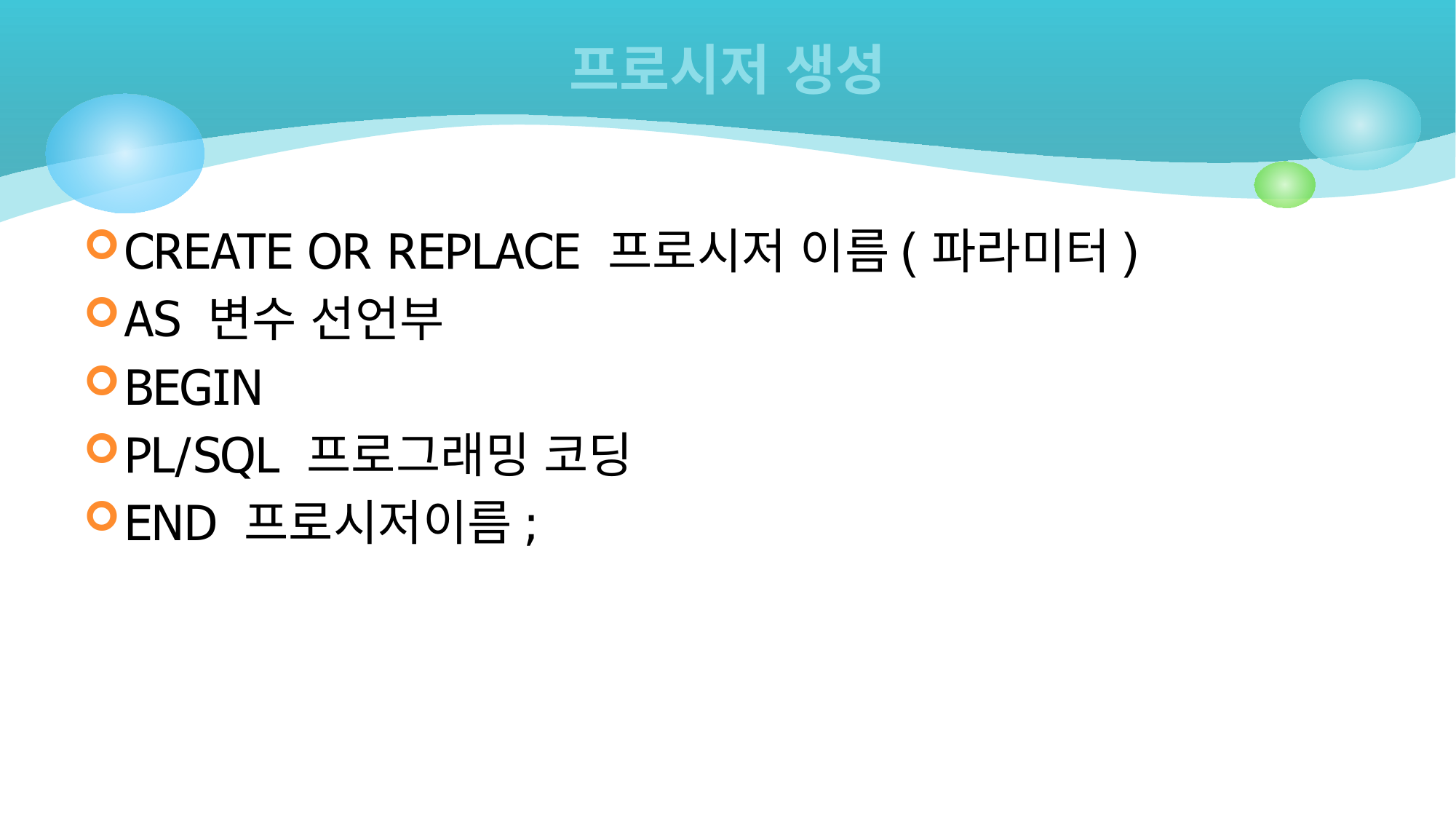

# 프로시저 생성
CREATE OR REPLACE 프로시저 이름(파라미터)
AS 변수 선언부
BEGIN
PL/SQL 프로그래밍 코딩
END 프로시저이름;